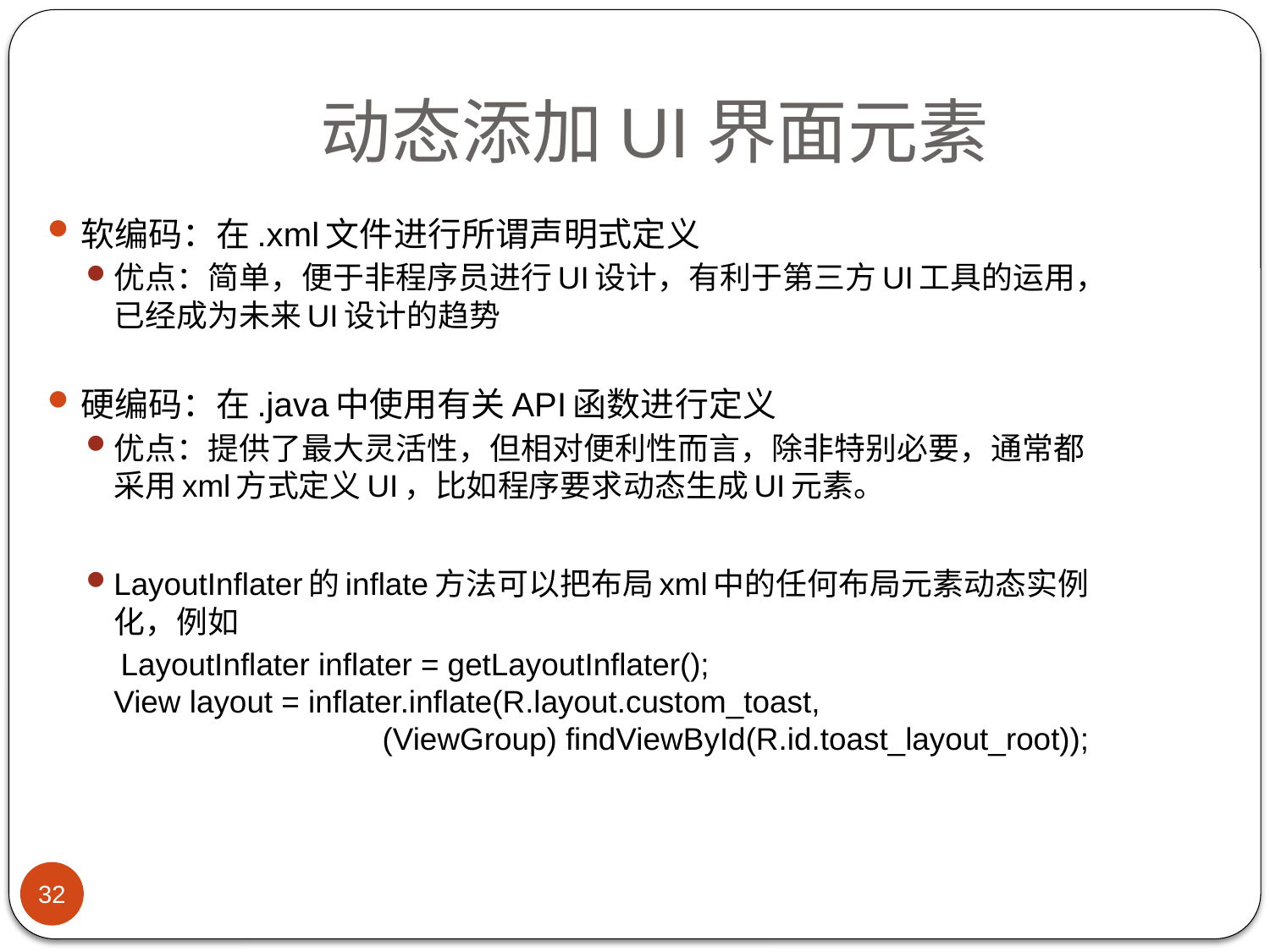

# 动态添加UI界面元素
软编码：在.xml文件进行所谓声明式定义
优点：简单，便于非程序员进行UI设计，有利于第三方UI工具的运用，已经成为未来UI设计的趋势

硬编码：在.java中使用有关API函数进行定义
优点：提供了最大灵活性，但相对便利性而言，除非特别必要，通常都采用xml方式定义UI，比如程序要求动态生成UI元素。

LayoutInflater的inflate方法可以把布局xml中的任何布局元素动态实例化，例如
    LayoutInflater inflater = getLayoutInflater();
View layout = inflater.inflate(R.layout.custom_toast,
                               (ViewGroup) findViewById(R.id.toast_layout_root));
32